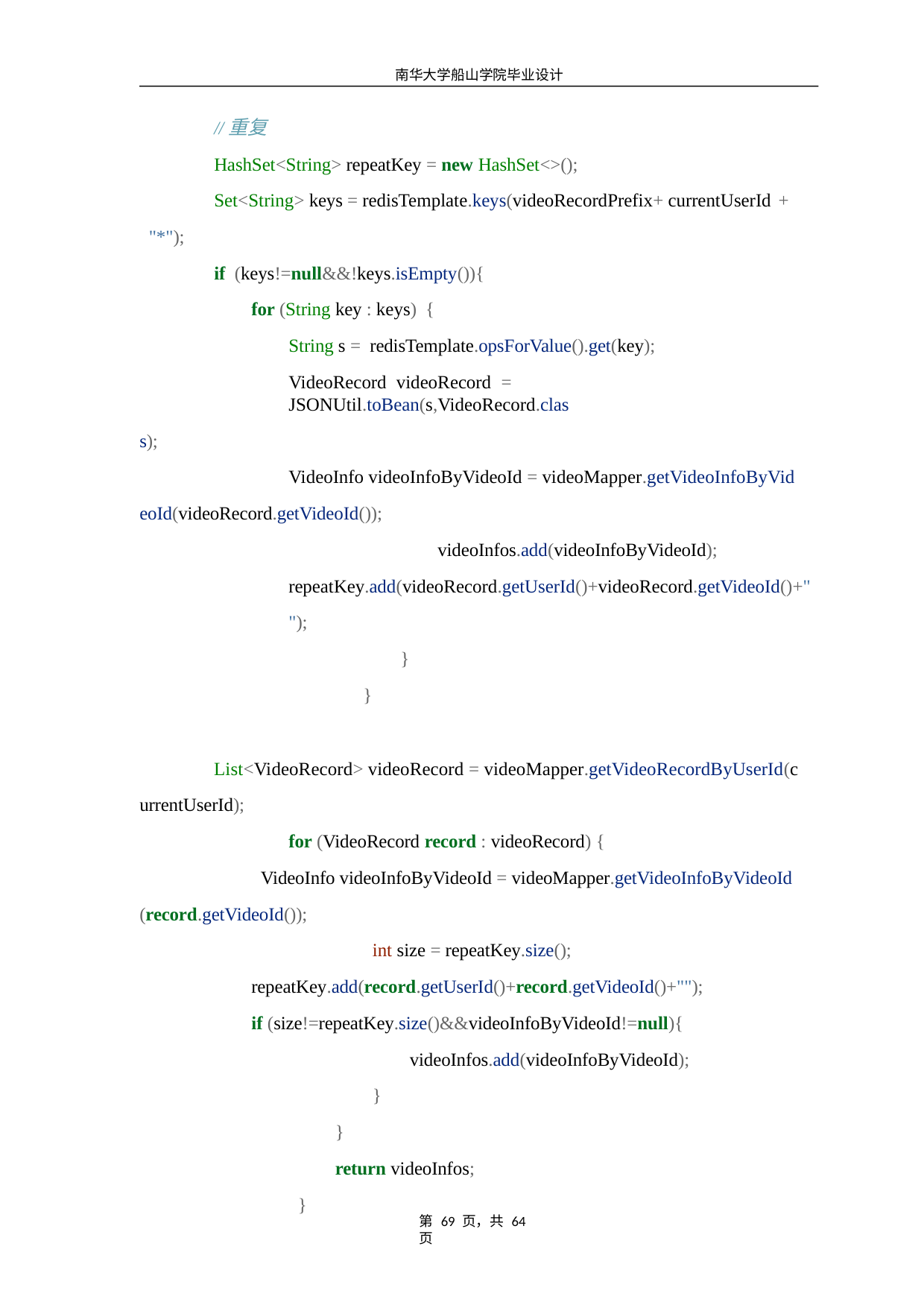

南华大学船山学院毕业设计

//重复
HashSet<String> repeatKey = new HashSet<>();
Set<String> keys = redisTemplate.keys(videoRecordPrefix+ currentUserId +
"*");
if (keys!=null&&!keys.isEmpty()){
for (String key : keys) {
String s = redisTemplate.opsForValue().get(key);
VideoRecord  videoRecord  =	JSONUtil.toBean(s,VideoRecord.clas
s);
VideoInfo videoInfoByVideoId = videoMapper.getVideoInfoByVid  eoId(videoRecord.getVideoId());
videoInfos.add(videoInfoByVideoId);  repeatKey.add(videoRecord.getUserId()+videoRecord.getVideoId()+"
");
}
}

List<VideoRecord> videoRecord = videoMapper.getVideoRecordByUserId(c  urrentUserId);
for (VideoRecord record : videoRecord) {
VideoInfo videoInfoByVideoId = videoMapper.getVideoInfoByVideoId  (record.getVideoId());
int size = repeatKey.size();  repeatKey.add(record.getUserId()+record.getVideoId()+"");  if (size!=repeatKey.size()&&videoInfoByVideoId!=null){
videoInfos.add(videoInfoByVideoId);
}
}
return videoInfos;
}

第 69 页，共 64 页